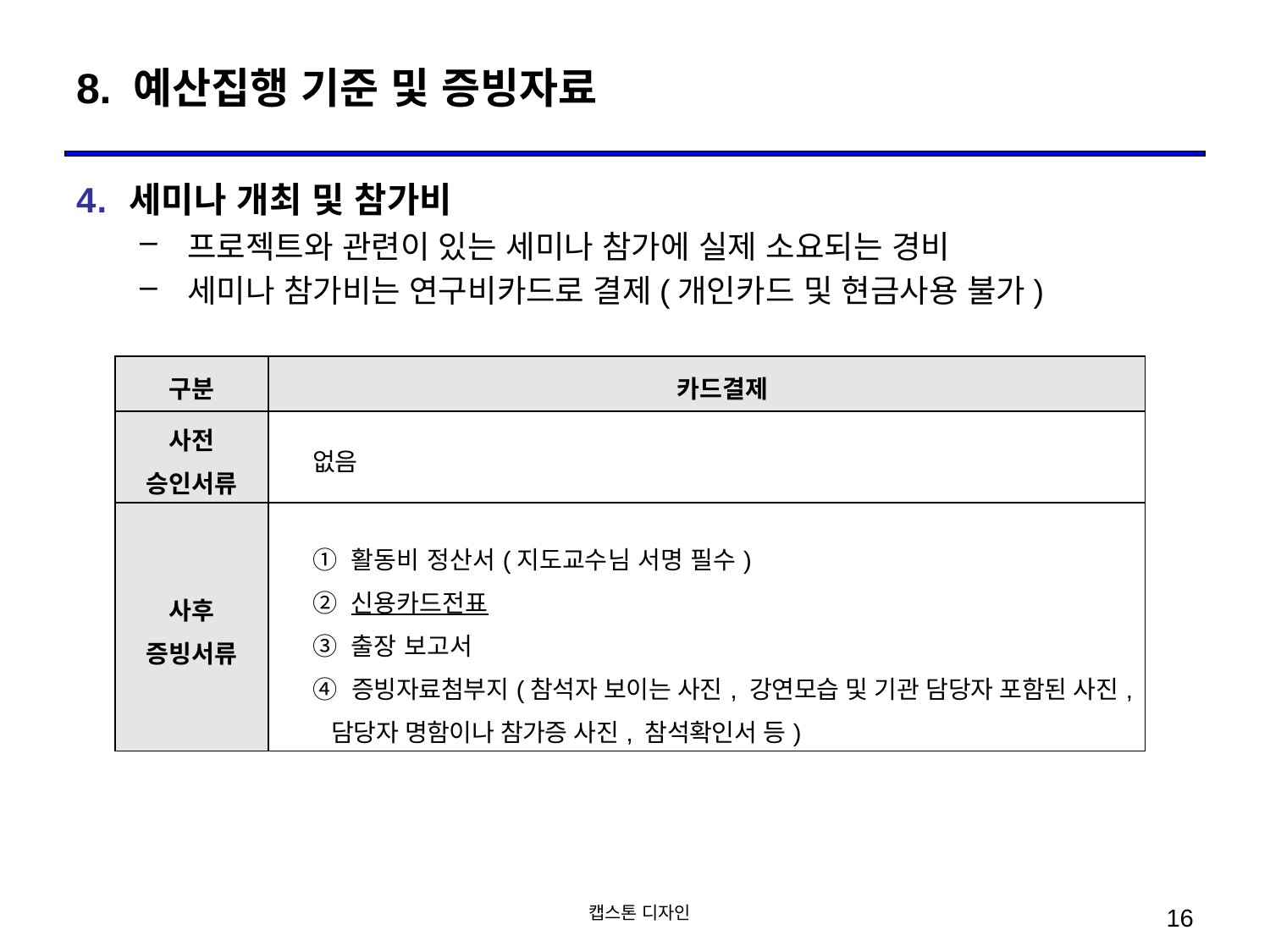

# 8. 예산집행 기준 및 증빙자료
세미나 개최 및 참가비
프로젝트와 관련이 있는 세미나 참가에 실제 소요되는 경비
세미나 참가비는 연구비카드로 결제(개인카드 및 현금사용 불가)
| 구분 | 카드결제 |
| --- | --- |
| 사전 승인서류 | 없음 |
| 사후 증빙서류 | ① 활동비 정산서(지도교수님 서명 필수) ② 신용카드전표 ③ 출장 보고서 ④ 증빙자료첨부지(참석자 보이는 사진, 강연모습 및 기관 담당자 포함된 사진, 담당자 명함이나 참가증 사진, 참석확인서 등) |
 캡스톤 디자인
16